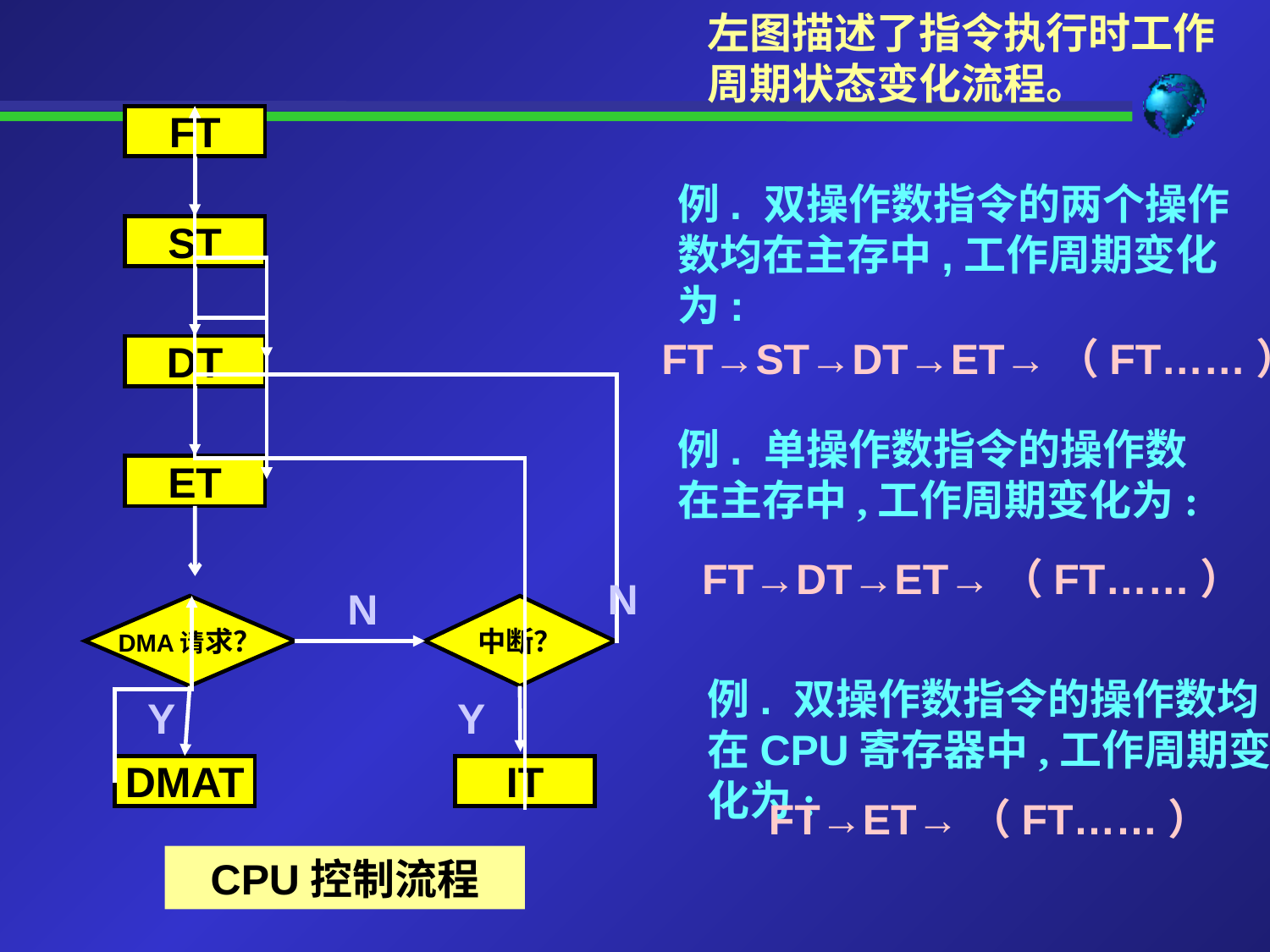

左图描述了指令执行时工作周期状态变化流程。
FT
ST
DT
ET
N
N
DMA请求？
中断？
Y
Y
DMAT
IT
CPU控制流程
例. 双操作数指令的两个操作数均在主存中,工作周期变化为:
FT→ST→DT→ET→（FT……）
例. 单操作数指令的操作数在主存中,工作周期变化为:
FT→DT→ET→（FT……）
例. 双操作数指令的操作数均在CPU寄存器中,工作周期变化为:
FT→ET→（FT……）
52